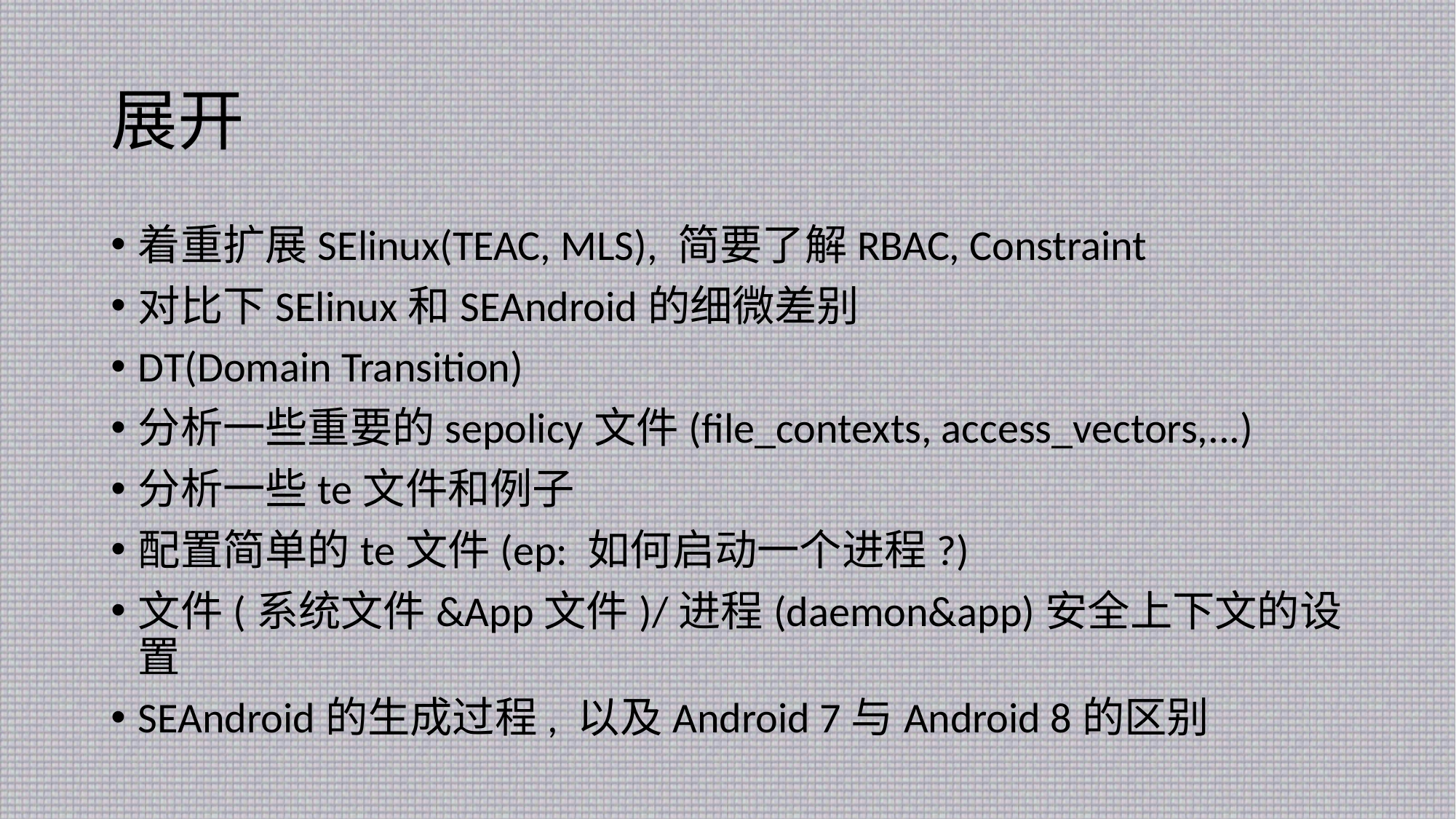

# 展开
着重扩展SElinux(TEAC, MLS), 简要了解RBAC, Constraint
对比下SElinux和SEAndroid的细微差别
DT(Domain Transition)
分析一些重要的sepolicy文件(file_contexts, access_vectors,...)
分析一些te文件和例子
配置简单的te文件(ep: 如何启动一个进程?)
文件(系统文件&App文件)/进程(daemon&app)安全上下文的设置
SEAndroid的生成过程, 以及Android 7与Android 8的区别